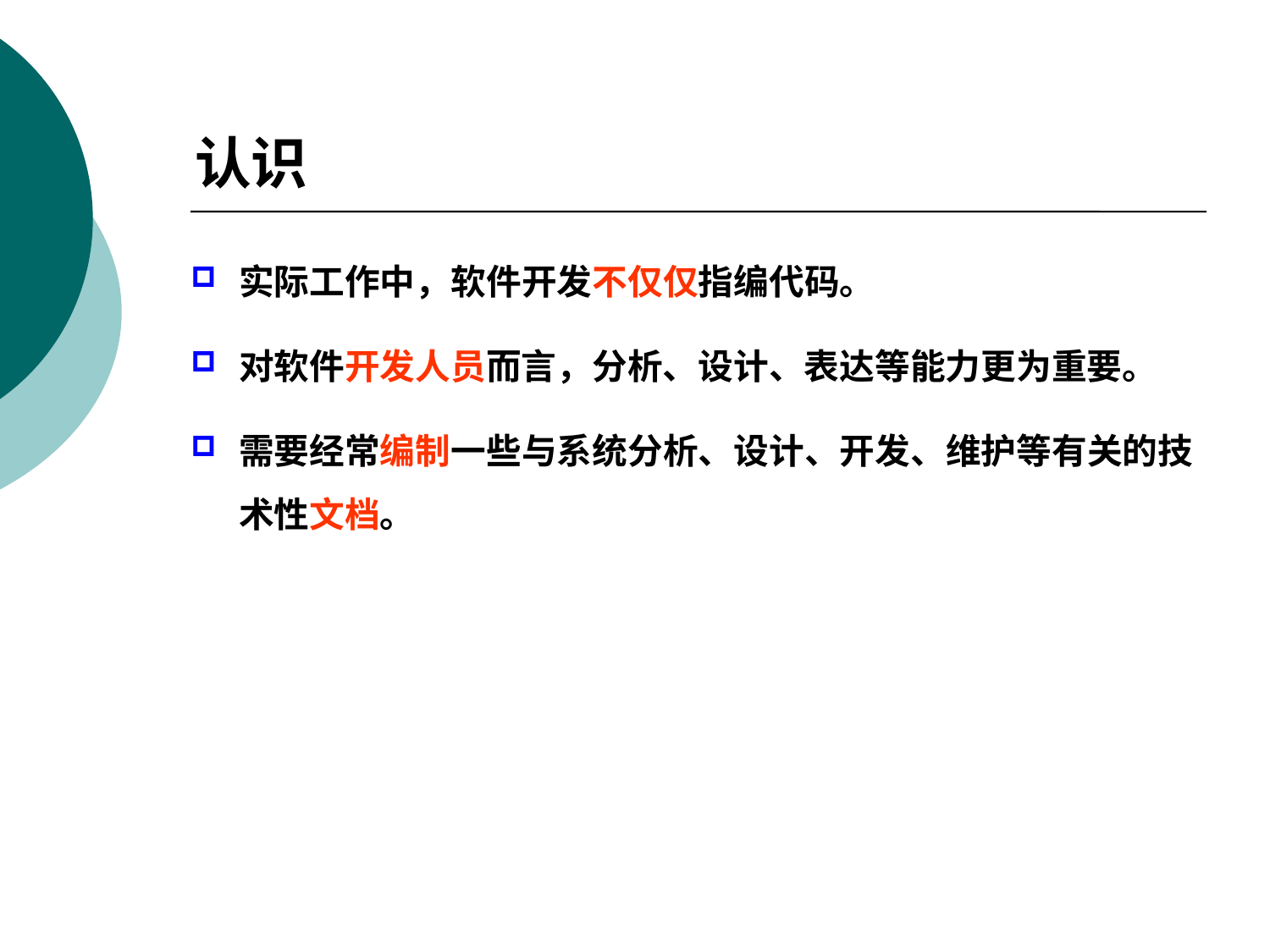

认识
实际工作中，软件开发不仅仅指编代码。
对软件开发人员而言，分析、设计、表达等能力更为重要。
需要经常编制一些与系统分析、设计、开发、维护等有关的技术性文档。